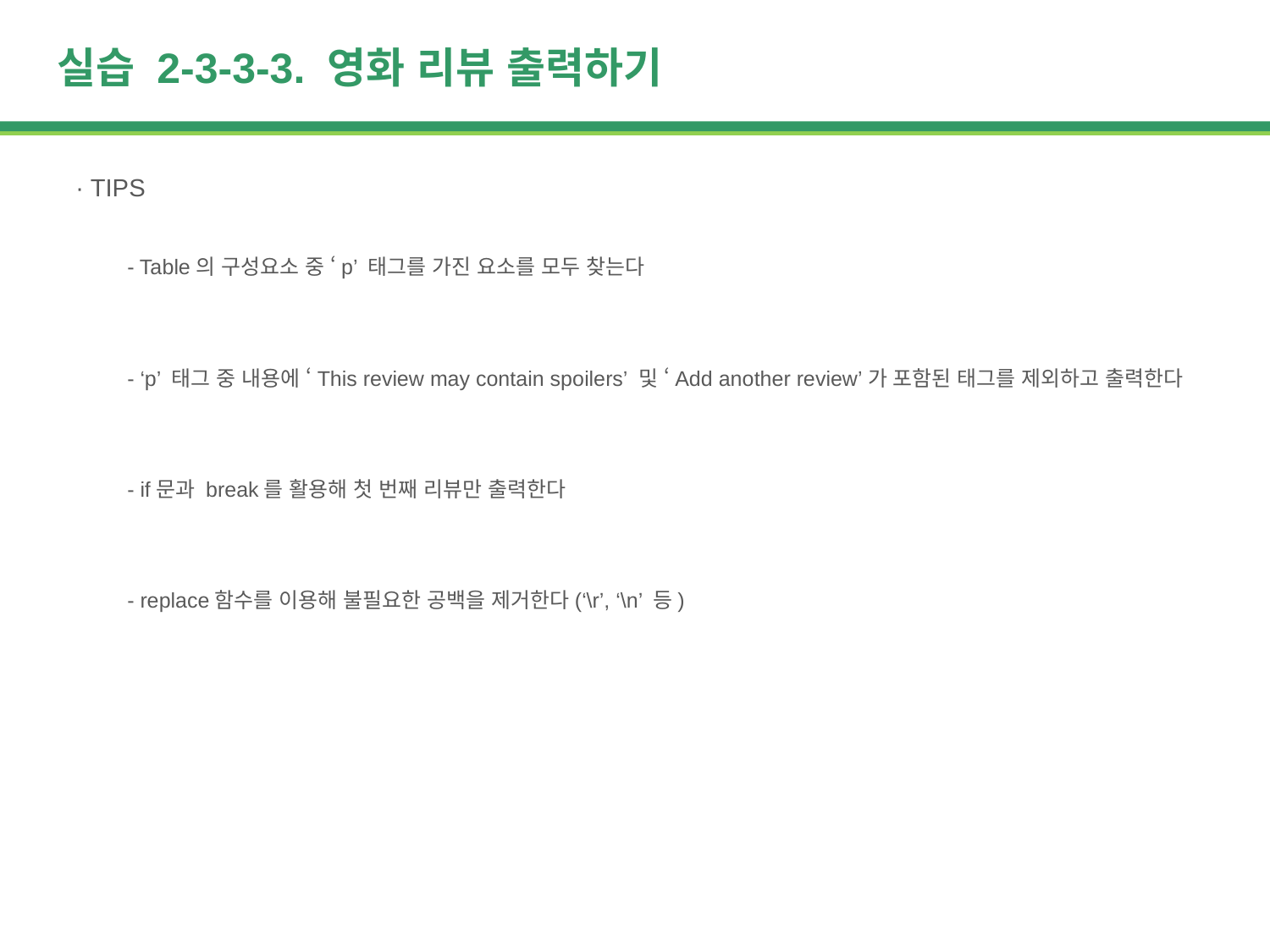

실습 2-3-3-3. 영화 리뷰 출력하기

∙ TIPS
- Table의 구성요소 중 ‘p’ 태그를 가진 요소를 모두 찾는다
- ‘p’ 태그 중 내용에 ‘This review may contain spoilers’ 및 ‘Add another review’가 포함된 태그를 제외하고 출력한다
- if문과 break를 활용해 첫 번째 리뷰만 출력한다
- replace함수를 이용해 불필요한 공백을 제거한다(‘\r’, ‘\n’ 등)